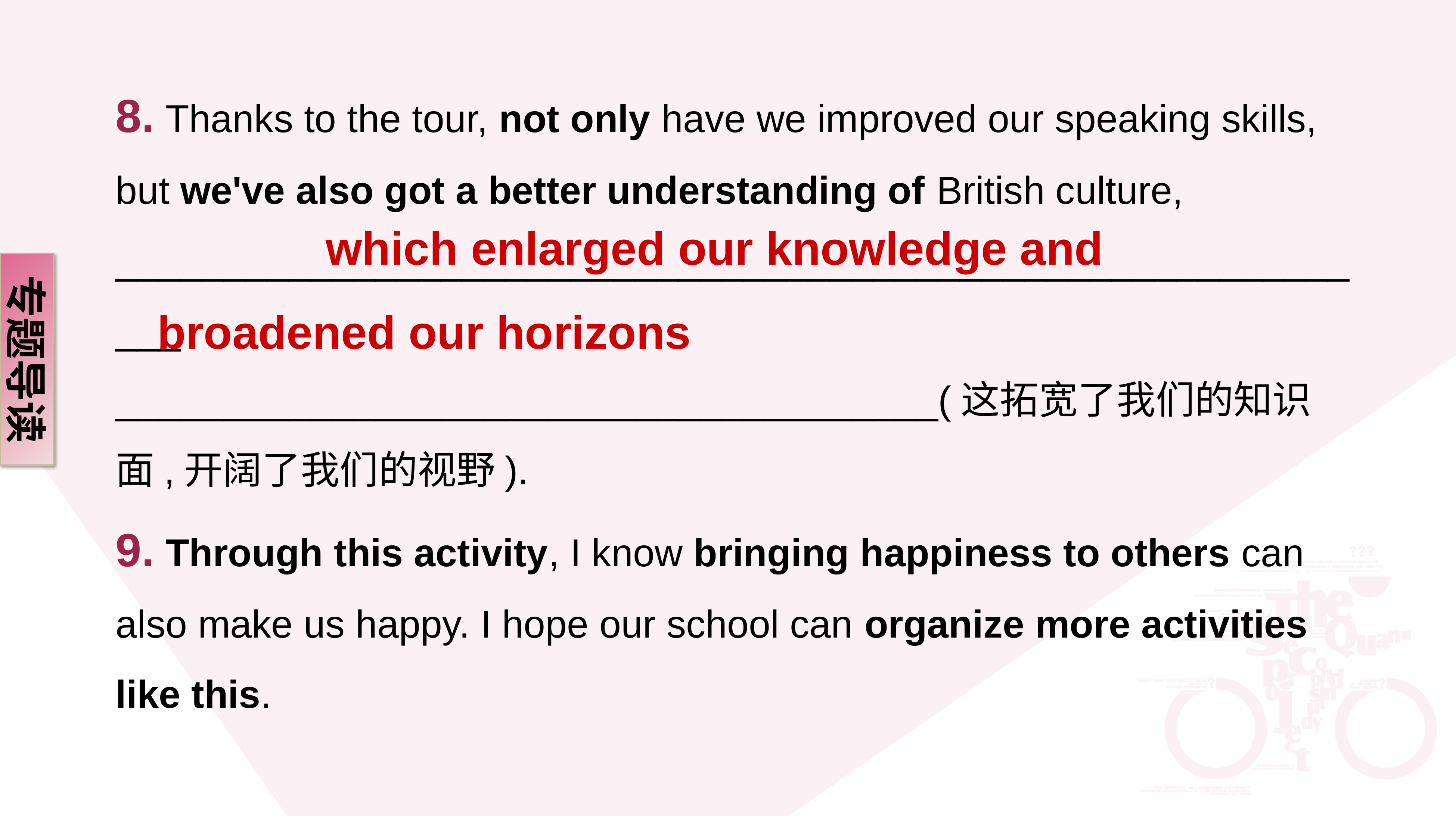

8. Thanks to the tour, not only have we improved our speaking skills, but we've also got a better understanding of British culture, ____________________________________________________________
______________________________________(这拓宽了我们的知识面,开阔了我们的视野).
9. Through this activity, I know bringing happiness to others can also make us happy. I hope our school can organize more activities like this.
               which enlarged our knowledge and
  broadened our horizons
专题导读